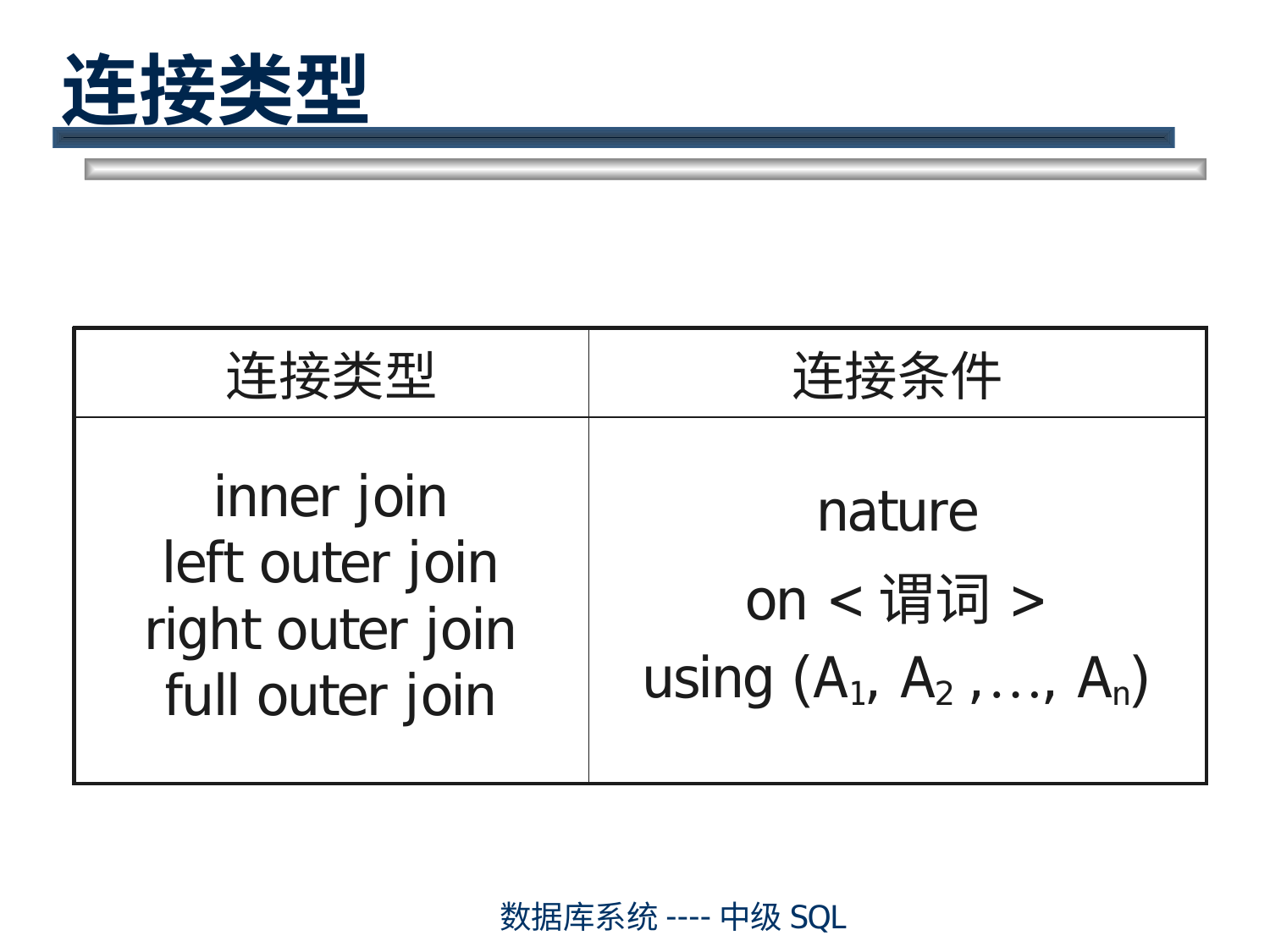

# 连接类型
| 连接类型 | 连接条件 |
| --- | --- |
| inner join left outer join right outer join full outer join | nature on <谓词> using (A1, A2 ,…, An) |
数据库系统----中级SQL